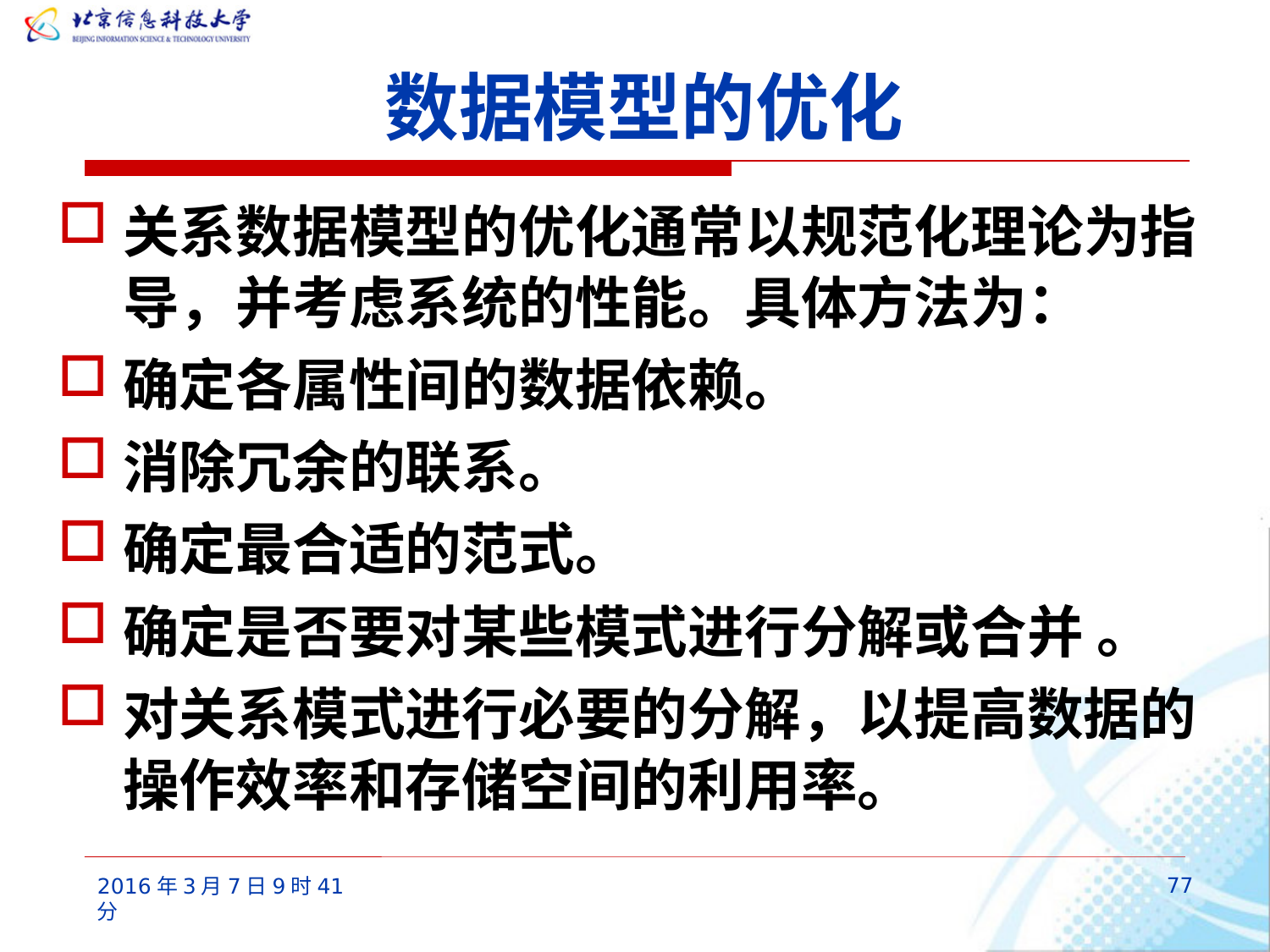

# 数据模型的优化
关系数据模型的优化通常以规范化理论为指导，并考虑系统的性能。具体方法为：
确定各属性间的数据依赖。
消除冗余的联系。
确定最合适的范式。
确定是否要对某些模式进行分解或合并 。
对关系模式进行必要的分解，以提高数据的操作效率和存储空间的利用率。
2016年3月7日9时41分